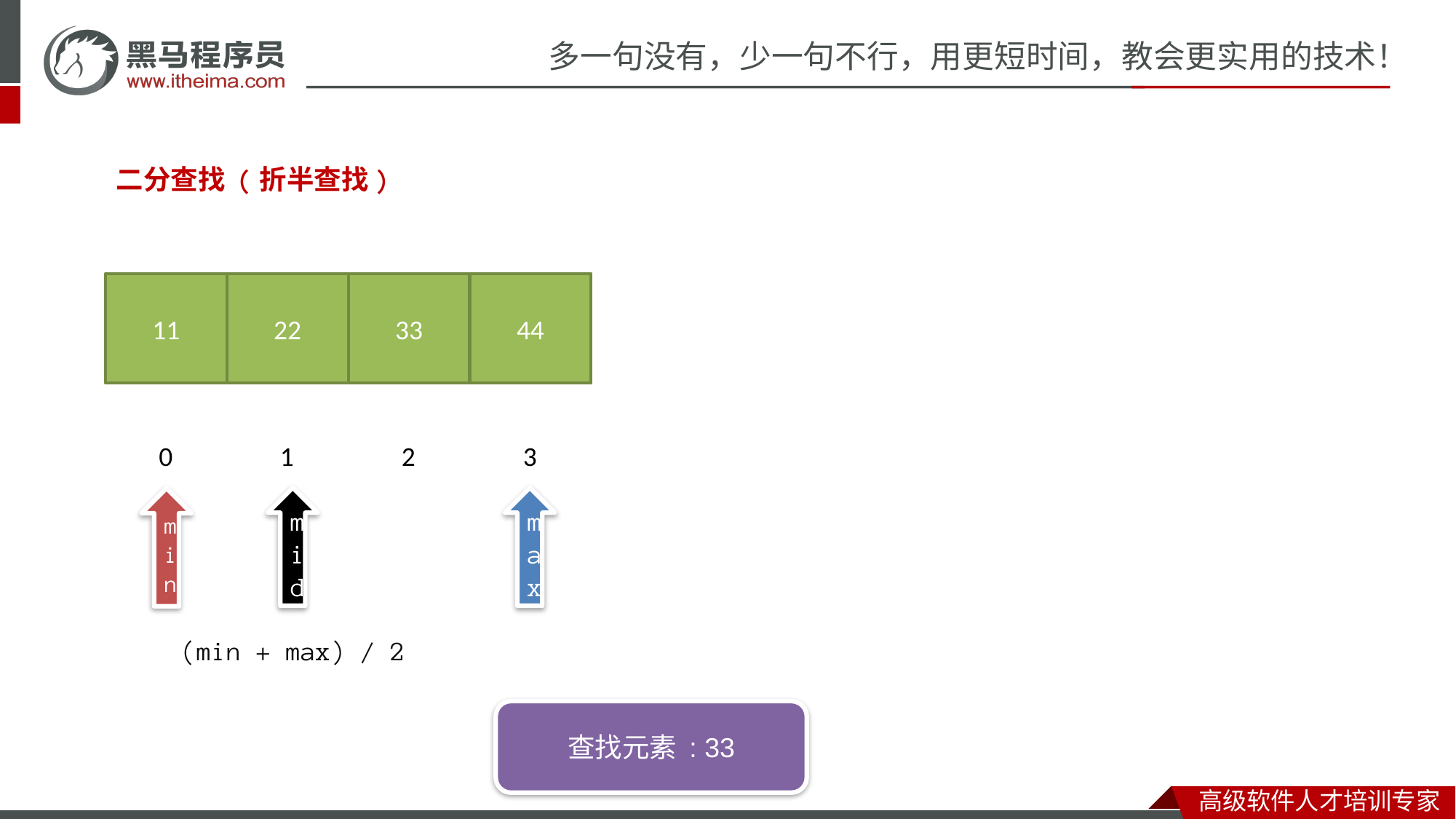

二分查找 (折半查找)
44
22
33
11
3
1
2
0
mid
max
min
(min + max) / 2
查找元素 : 33